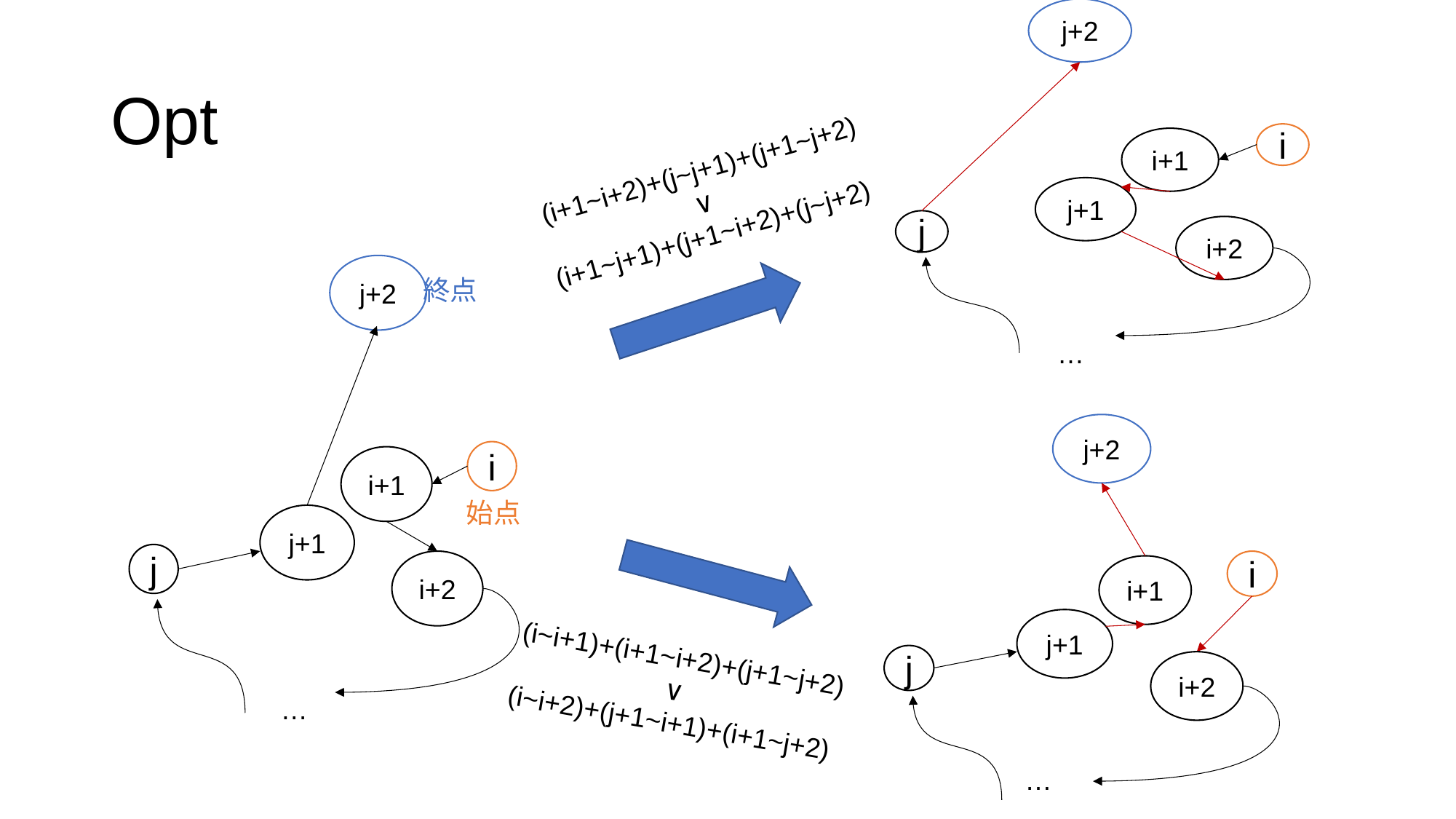

j+2
i
i+1
j+1
j
i+2
…
# Opt
(i+1~i+2)+(j~j+1)+(j+1~j+2)
∨
(i+1~j+1)+(j+1~i+2)+(j~j+2)
j+2
終点

j+2
i
i+1
j+1
j
i+2
…
i
i+1
始点
j+1
j

i+2
(i~i+1)+(i+1~i+2)+(j+1~j+2)
∨
(i~i+2)+(j+1~i+1)+(i+1~j+2)
…